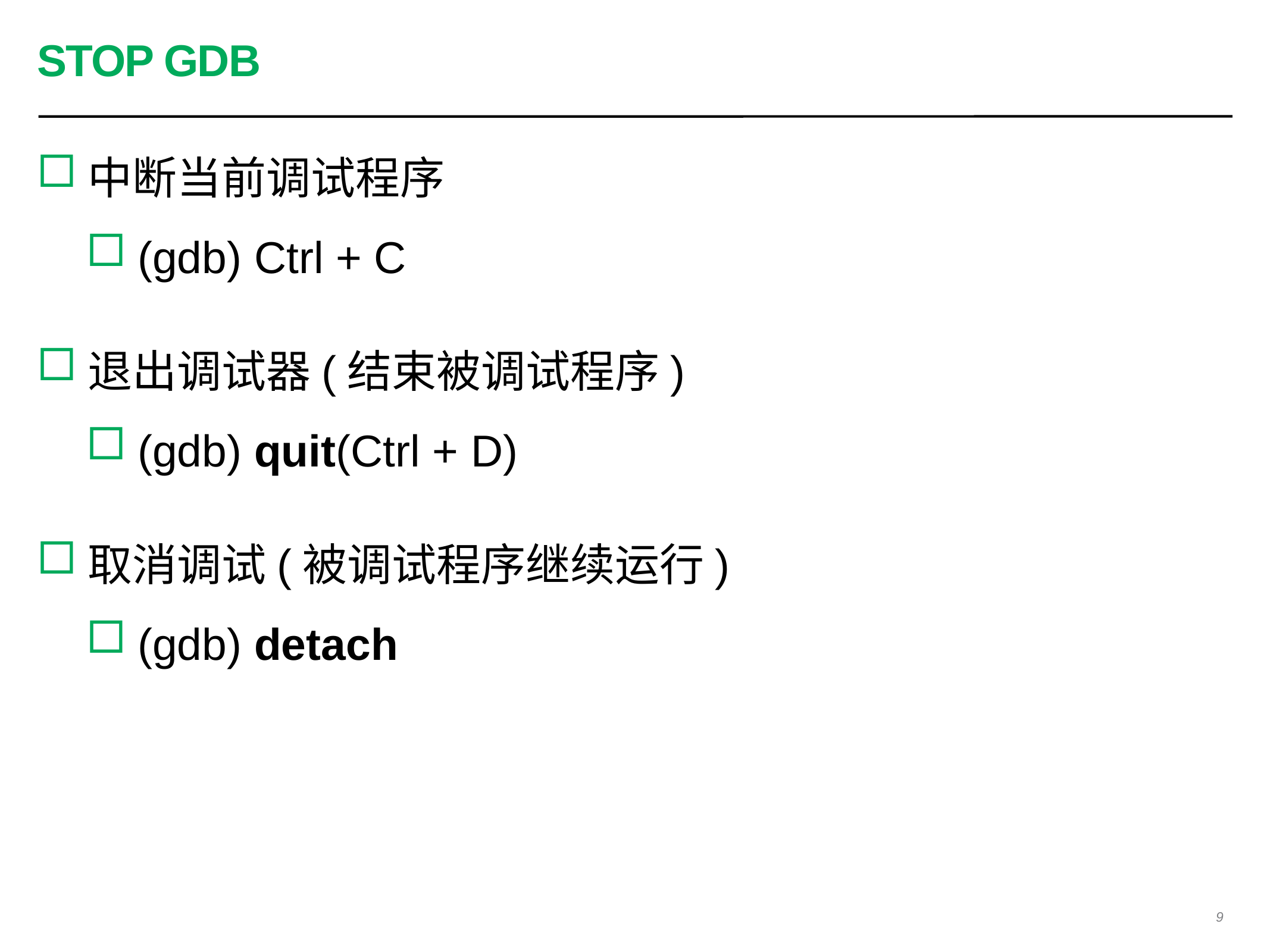

# STOP GDB
中断当前调试程序
(gdb) Ctrl + C

退出调试器(结束被调试程序)
(gdb) quit(Ctrl + D)

取消调试(被调试程序继续运行)
(gdb) detach

9